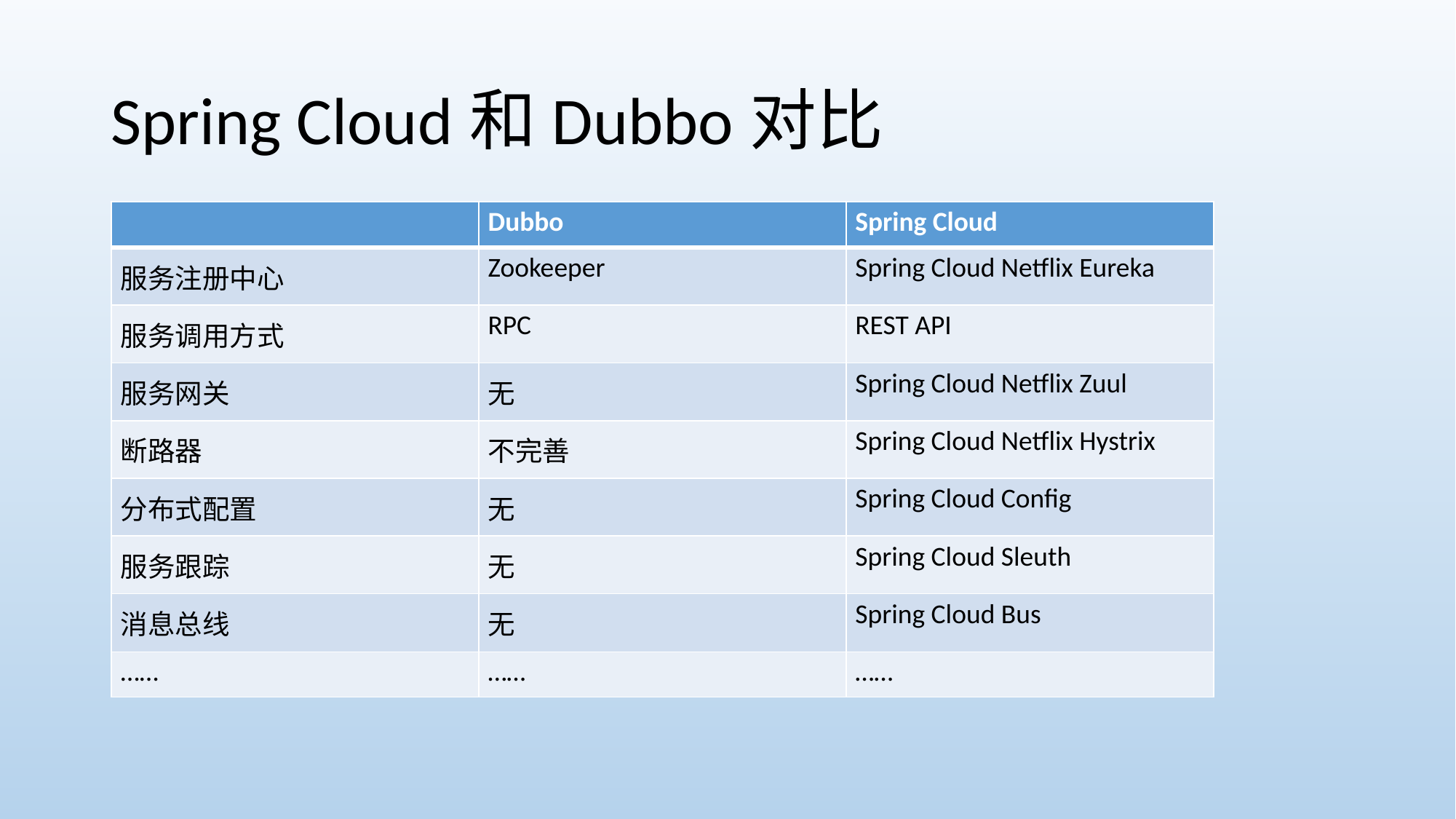

# Spring Cloud和Dubbo对比
|  | Dubbo | Spring Cloud |
| --- | --- | --- |
| 服务注册中心 | Zookeeper | Spring Cloud Netflix Eureka |
| 服务调用方式 | RPC | REST API |
| 服务网关 | 无 | Spring Cloud Netflix Zuul |
| 断路器 | 不完善 | Spring Cloud Netflix Hystrix |
| 分布式配置 | 无 | Spring Cloud Config |
| 服务跟踪 | 无 | Spring Cloud Sleuth |
| 消息总线 | 无 | Spring Cloud Bus |
| …… | …… | …… |